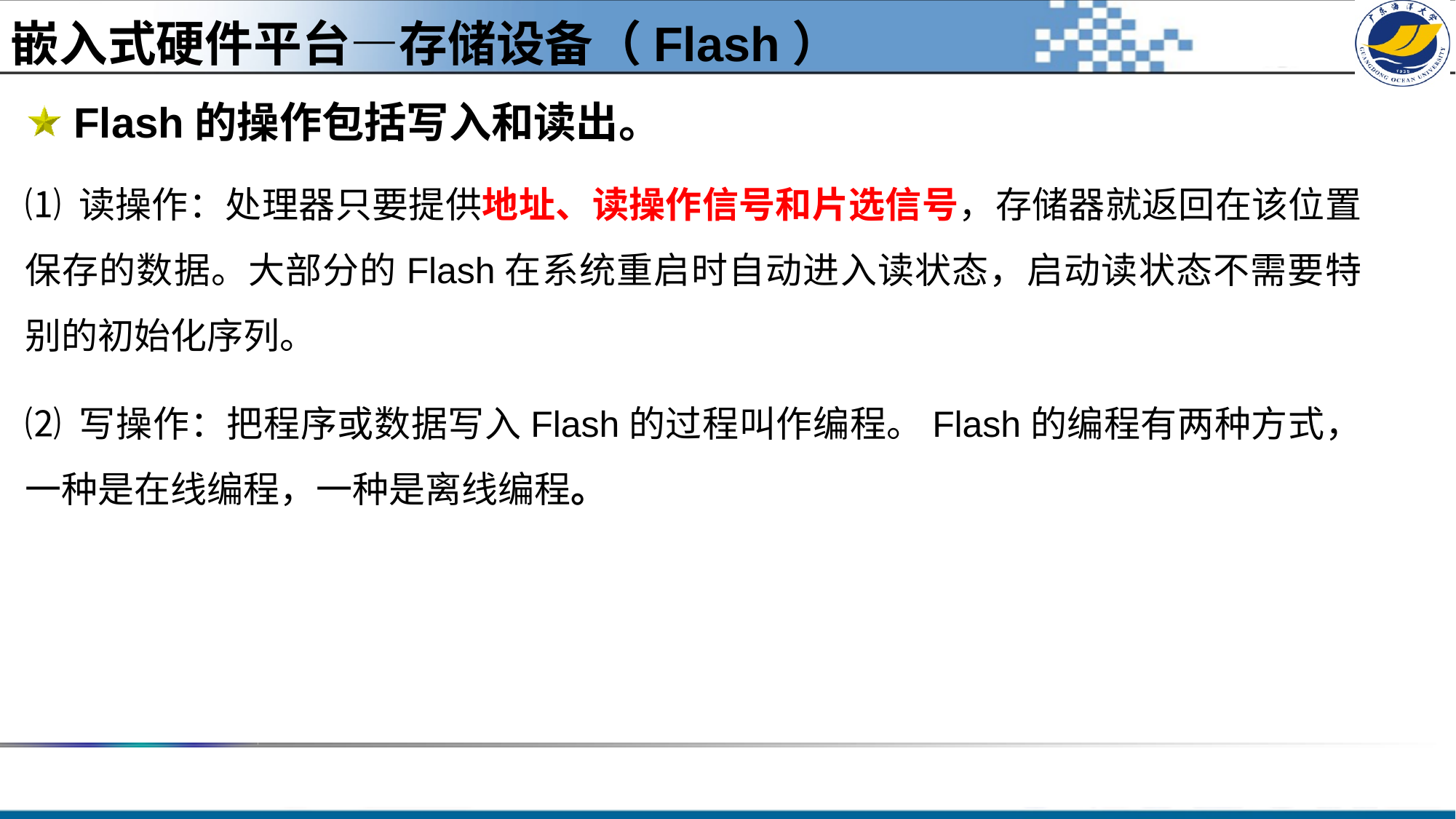

嵌入式硬件平台—存储设备（Flash）
#
 Flash的操作包括写入和读出。
⑴ 读操作：处理器只要提供地址、读操作信号和片选信号，存储器就返回在该位置保存的数据。大部分的Flash在系统重启时自动进入读状态，启动读状态不需要特别的初始化序列。
⑵ 写操作：把程序或数据写入Flash的过程叫作编程。Flash的编程有两种方式，一种是在线编程，一种是离线编程。
64